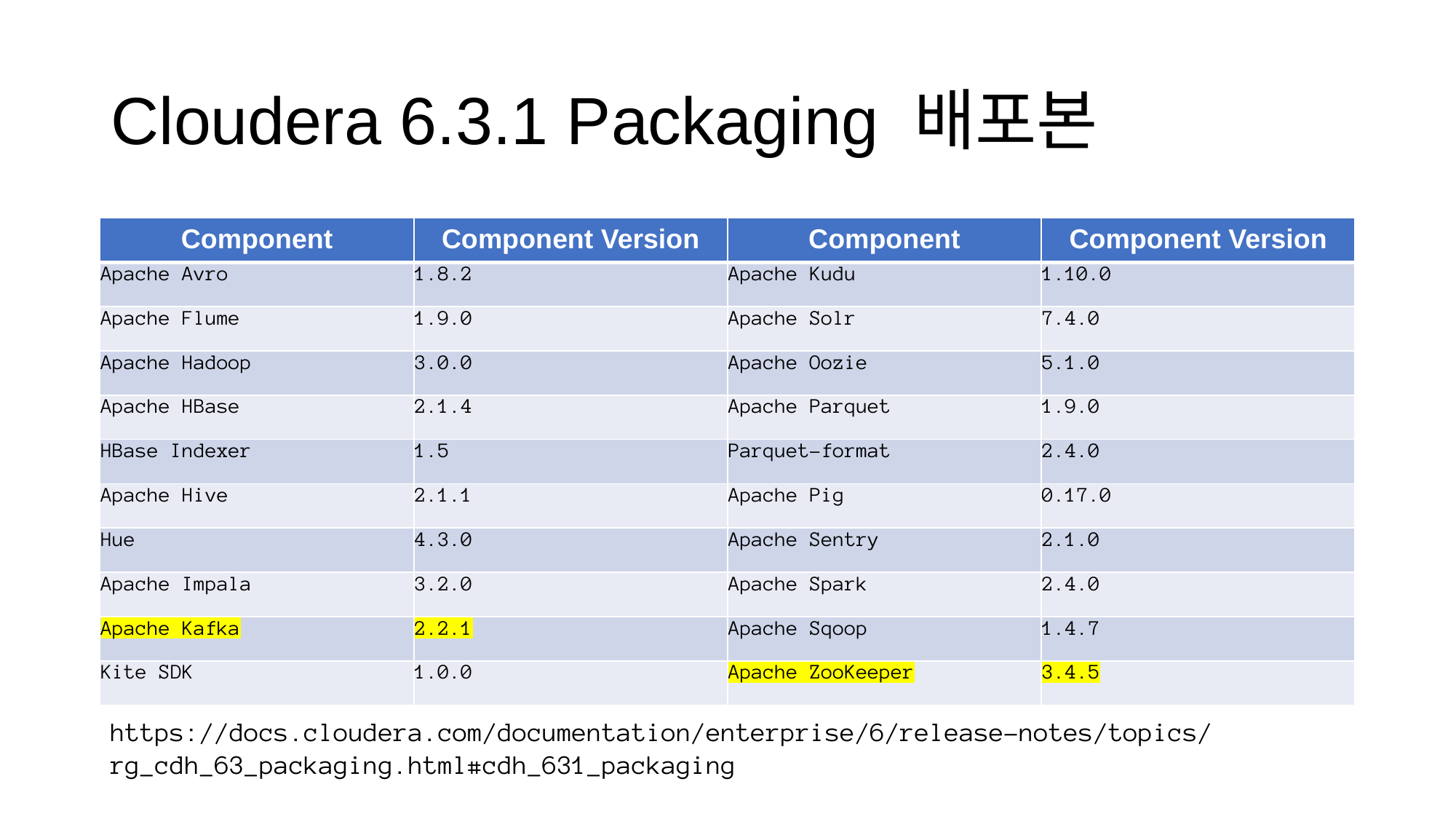

# Cloudera 6.3.1 Packaging 배포본
| Component | Component Version | Component | Component Version |
| --- | --- | --- | --- |
| Apache Avro | 1.8.2 | Apache Kudu | 1.10.0 |
| Apache Flume | 1.9.0 | Apache Solr | 7.4.0 |
| Apache Hadoop | 3.0.0 | Apache Oozie | 5.1.0 |
| Apache HBase | 2.1.4 | Apache Parquet | 1.9.0 |
| HBase Indexer | 1.5 | Parquet-format | 2.4.0 |
| Apache Hive | 2.1.1 | Apache Pig | 0.17.0 |
| Hue | 4.3.0 | Apache Sentry | 2.1.0 |
| Apache Impala | 3.2.0 | Apache Spark | 2.4.0 |
| Apache Kafka | 2.2.1 | Apache Sqoop | 1.4.7 |
| Kite SDK | 1.0.0 | Apache ZooKeeper | 3.4.5 |
https://docs.cloudera.com/documentation/enterprise/6/release-notes/topics/rg_cdh_63_packaging.html#cdh_631_packaging